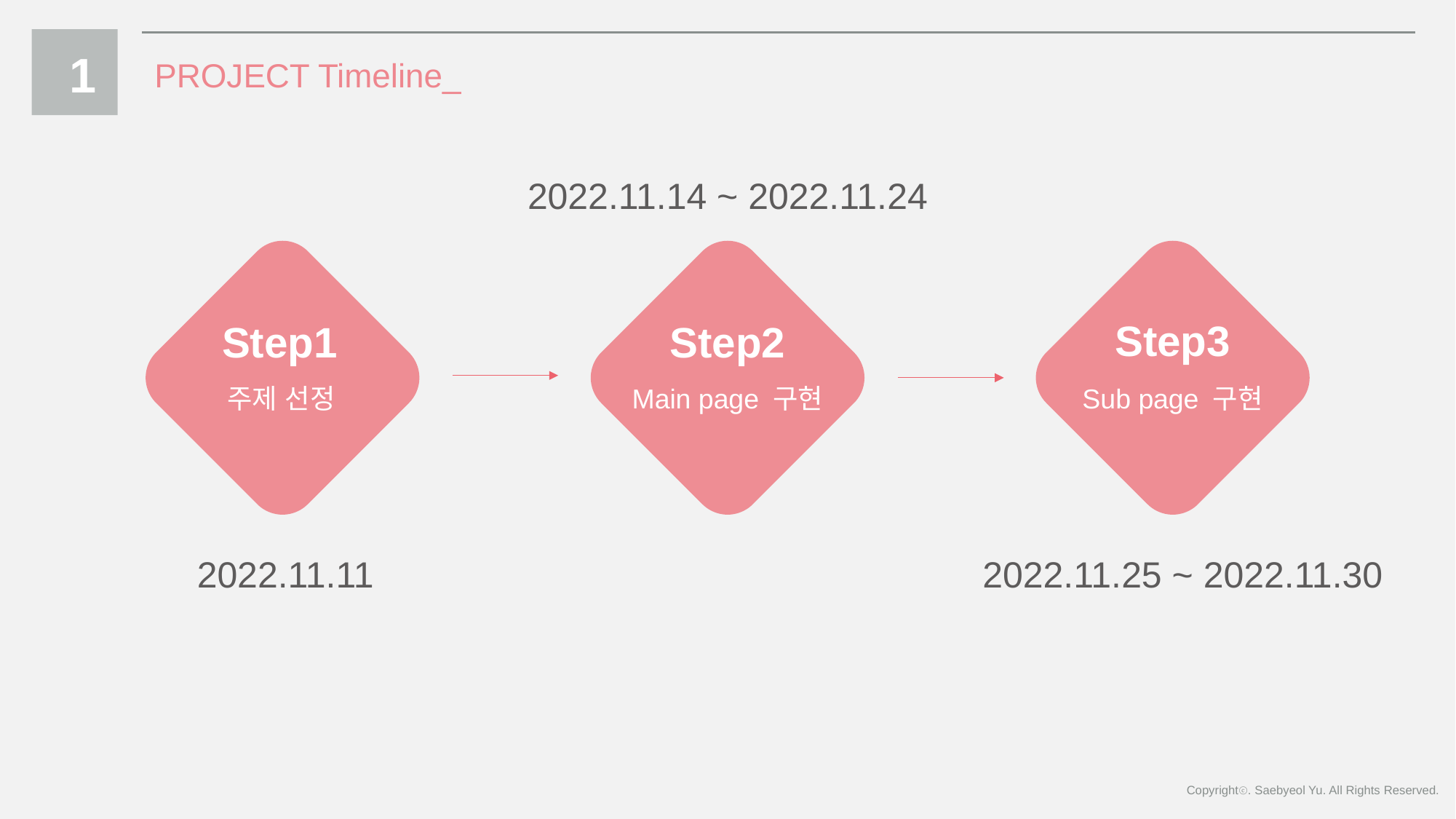

1
PROJECT Timeline_
2022.11.14 ~ 2022.11.24

Step3
Step1
Step2
주제 선정
Main page 구현
Sub page 구현
2022.11.11

2022.11.25 ~ 2022.11.30